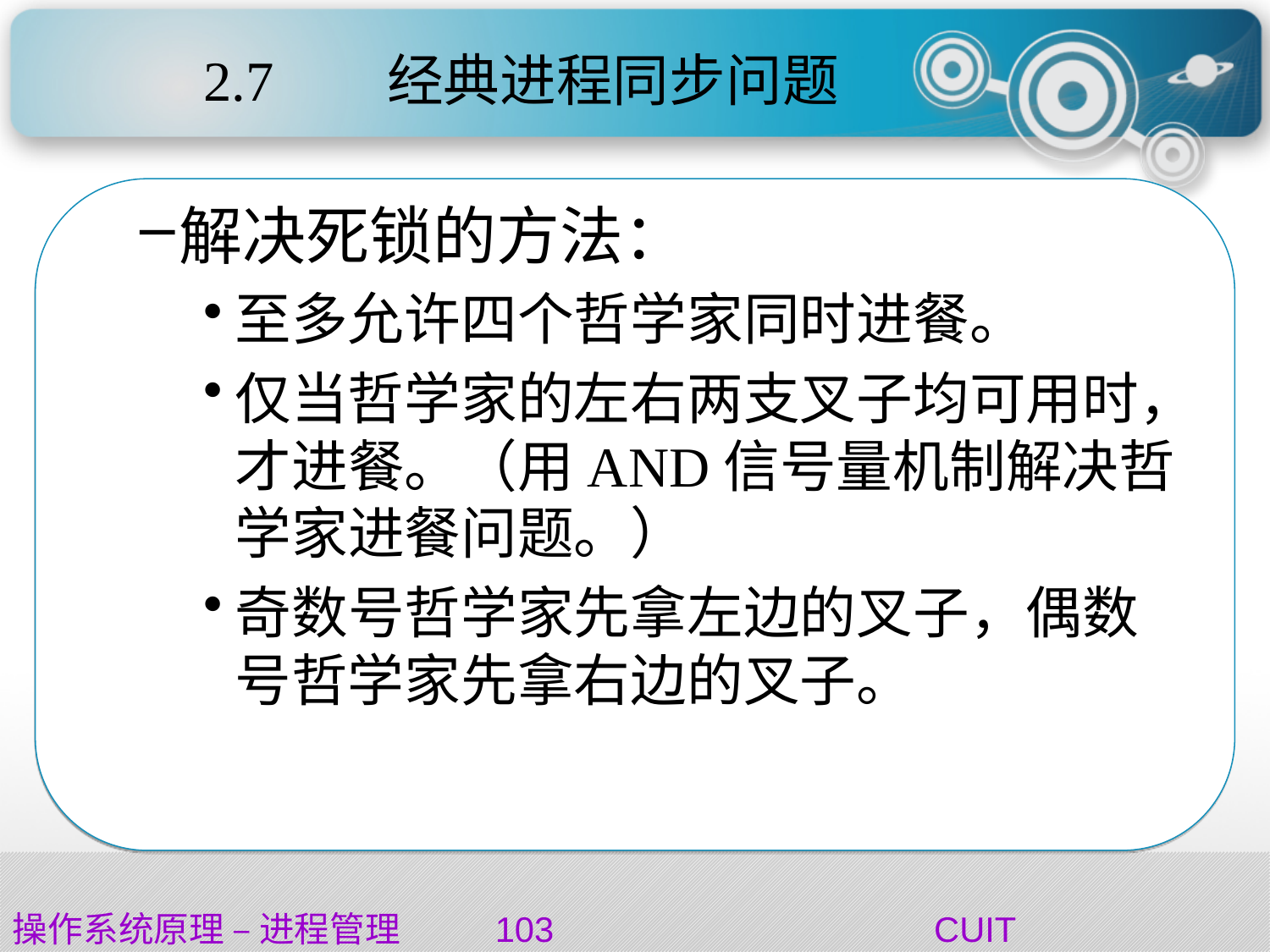

# 2.7       经典进程同步问题
解决死锁的方法：
至多允许四个哲学家同时进餐。
仅当哲学家的左右两支叉子均可用时，才进餐。（用AND信号量机制解决哲学家进餐问题。）
奇数号哲学家先拿左边的叉子，偶数号哲学家先拿右边的叉子。